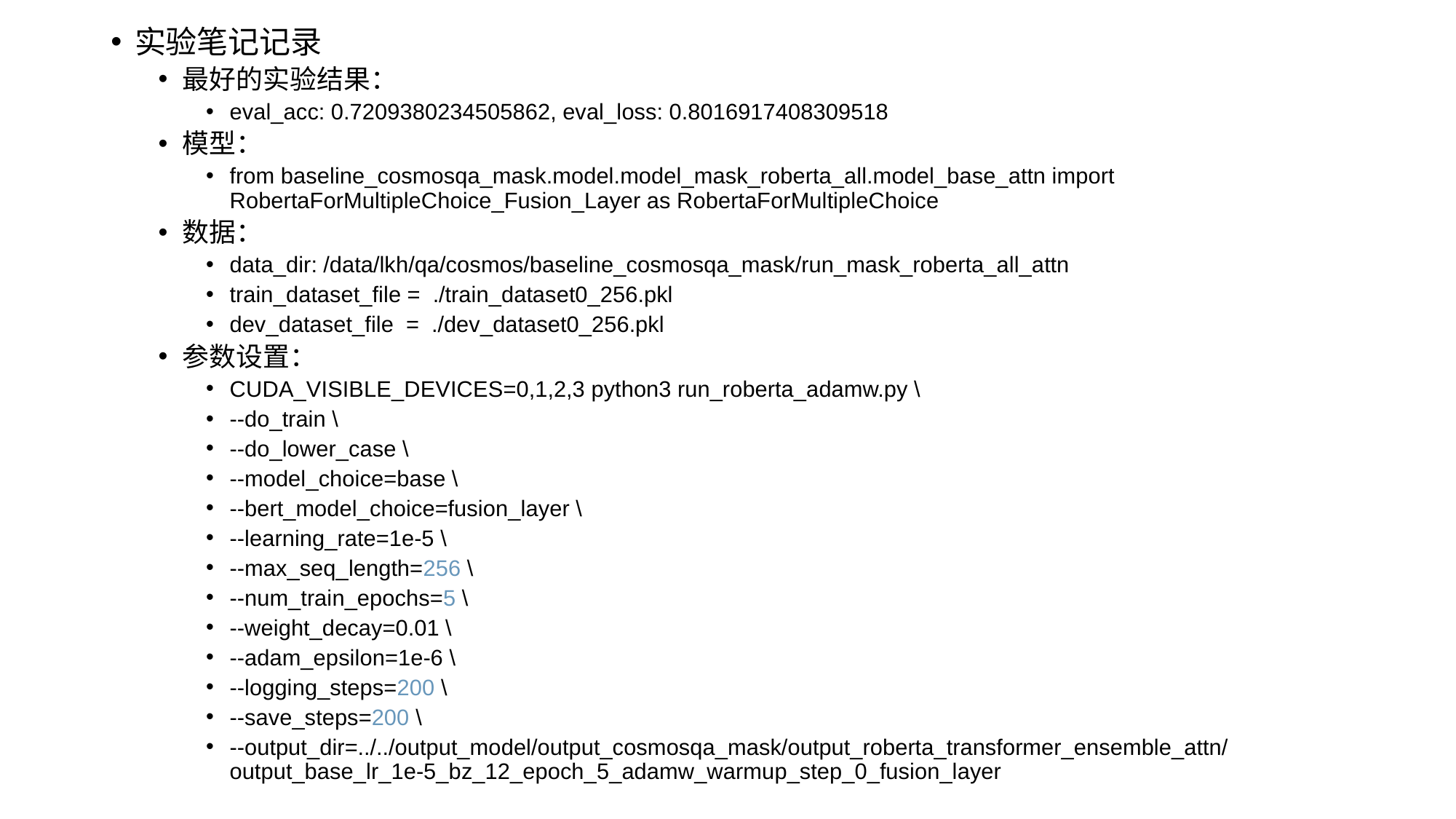

实验笔记记录
最好的实验结果：
eval_acc: 0.7209380234505862, eval_loss: 0.8016917408309518
模型：
from baseline_cosmosqa_mask.model.model_mask_roberta_all.model_base_attn import RobertaForMultipleChoice_Fusion_Layer as RobertaForMultipleChoice
数据：
data_dir: /data/lkh/qa/cosmos/baseline_cosmosqa_mask/run_mask_roberta_all_attn
train_dataset_file =  ./train_dataset0_256.pkl
dev_dataset_file  =  ./dev_dataset0_256.pkl
参数设置：
CUDA_VISIBLE_DEVICES=0,1,2,3 python3 run_roberta_adamw.py \
--do_train \
--do_lower_case \
--model_choice=base \
--bert_model_choice=fusion_layer \
--learning_rate=1e-5 \
--max_seq_length=256 \
--num_train_epochs=5 \
--weight_decay=0.01 \
--adam_epsilon=1e-6 \
--logging_steps=200 \
--save_steps=200 \
--output_dir=../../output_model/output_cosmosqa_mask/output_roberta_transformer_ensemble_attn/output_base_lr_1e-5_bz_12_epoch_5_adamw_warmup_step_0_fusion_layer